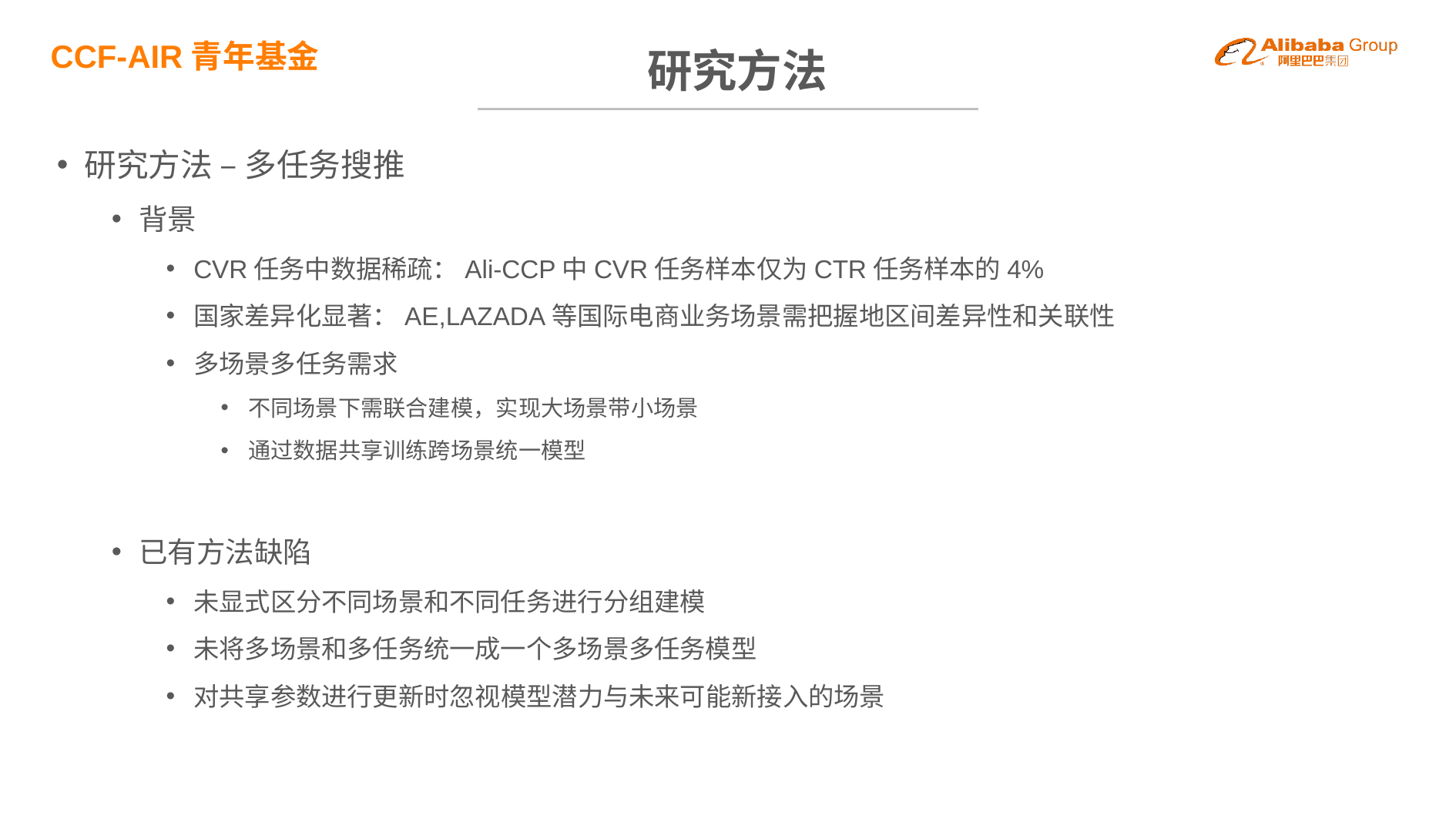

BBAAD9C20180234D78E509342D30B68042B9B2091AC58B80A1D98F3CB1E32B745B46B2386164DB0F22492E08C84624EC2D0921AAA1D0EBB11B5EC254370E25D524FE053D7C25E687A49429D76ED243B22E22E5817C4904A6A8CEB19A51160C68DC162490BEB
# 研究方法
研究方法 – 多任务搜推
背景
CVR任务中数据稀疏：Ali-CCP中CVR任务样本仅为CTR任务样本的4%
国家差异化显著：AE,LAZADA等国际电商业务场景需把握地区间差异性和关联性
多场景多任务需求
不同场景下需联合建模，实现大场景带小场景
通过数据共享训练跨场景统一模型

已有方法缺陷
未显式区分不同场景和不同任务进行分组建模
未将多场景和多任务统一成一个多场景多任务模型
对共享参数进行更新时忽视模型潜力与未来可能新接入的场景